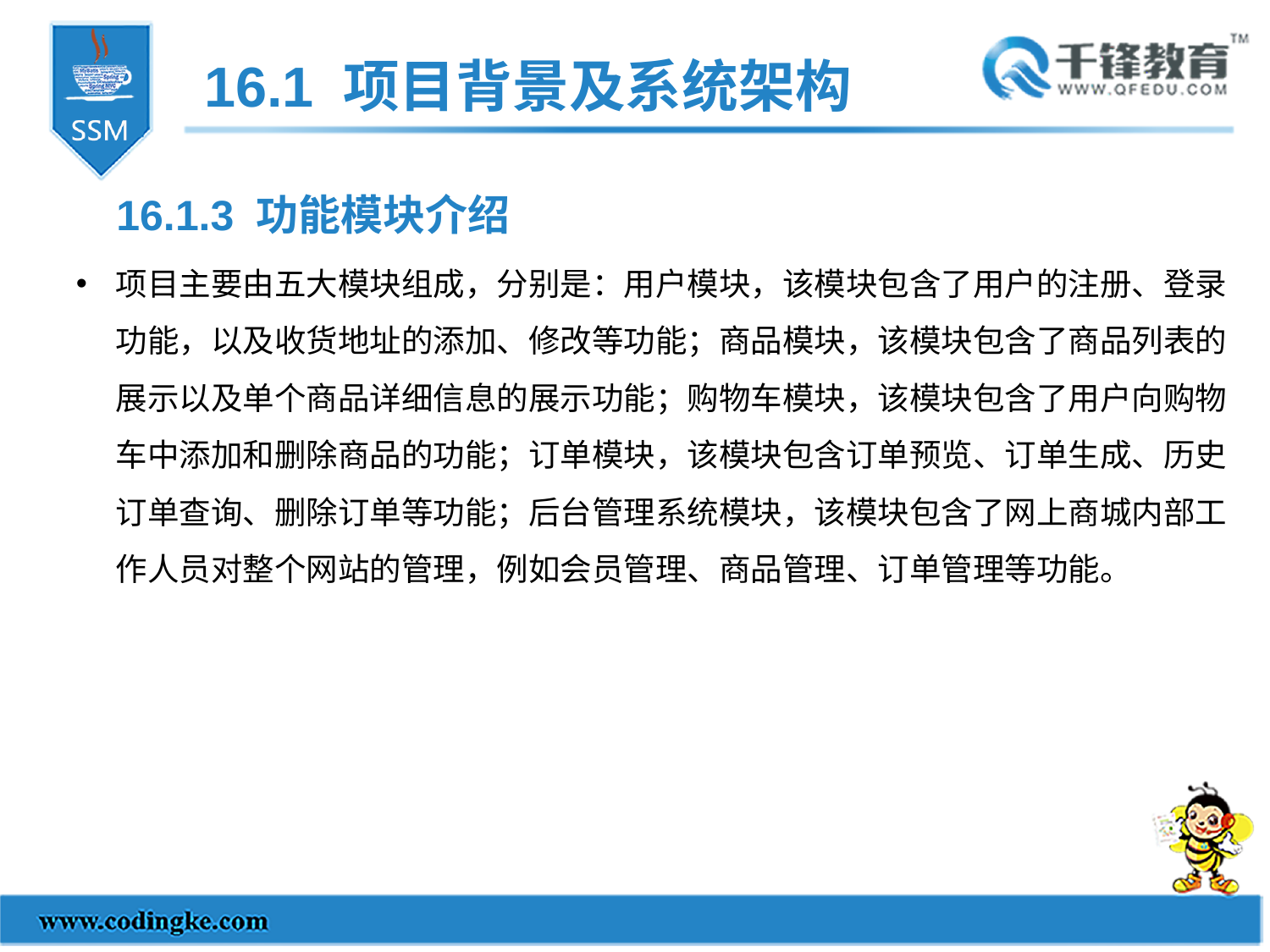

16.1 项目背景及系统架构
16.1.3 功能模块介绍
项目主要由五大模块组成，分别是：用户模块，该模块包含了用户的注册、登录功能，以及收货地址的添加、修改等功能；商品模块，该模块包含了商品列表的展示以及单个商品详细信息的展示功能；购物车模块，该模块包含了用户向购物车中添加和删除商品的功能；订单模块，该模块包含订单预览、订单生成、历史订单查询、删除订单等功能；后台管理系统模块，该模块包含了网上商城内部工作人员对整个网站的管理，例如会员管理、商品管理、订单管理等功能。